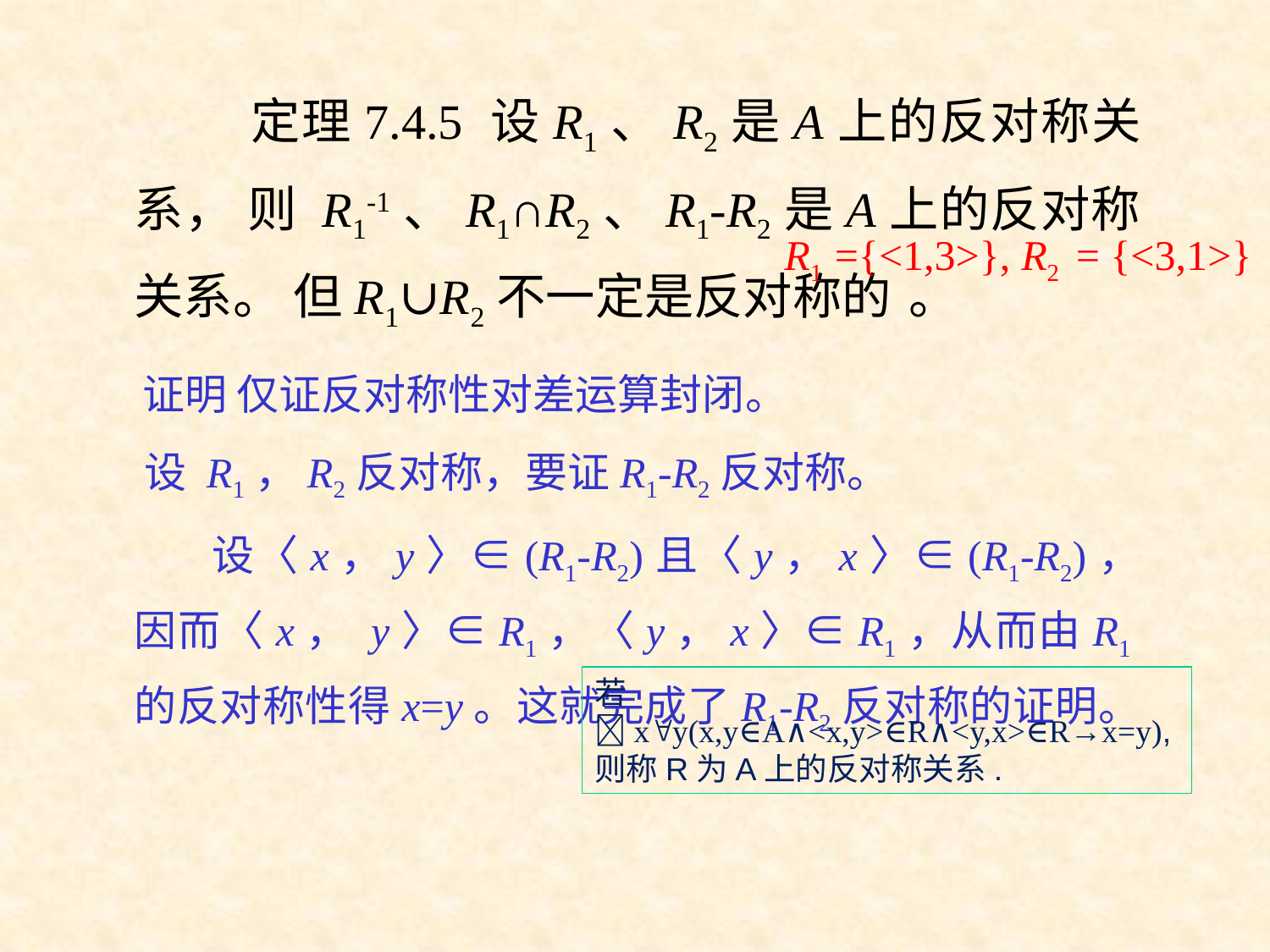

定理7.4.5 设R1、R2是A上的反对称关系， 则 R1-1、R1∩R2、R1-R2是A上的反对称关系。 但R1∪R2不一定是反对称的  。
    证明 仅证反对称性对差运算封闭。
     设 R1，R2反对称，要证R1-R2反对称。
          设〈x，y〉∈(R1-R2)且〈y，x〉∈(R1-R2)， 因而〈x， y〉∈R1，〈y，x〉∈R1，从而由R1的反对称性得x=y。这就完成了R1-R2反对称的证明。
R1  ={<1,3>}, R2  = {<3,1>}
若∀x∀y(x,y∈A∧<x,y>∈R∧<y,x>∈R→x=y),
则称R为A上的反对称关系.